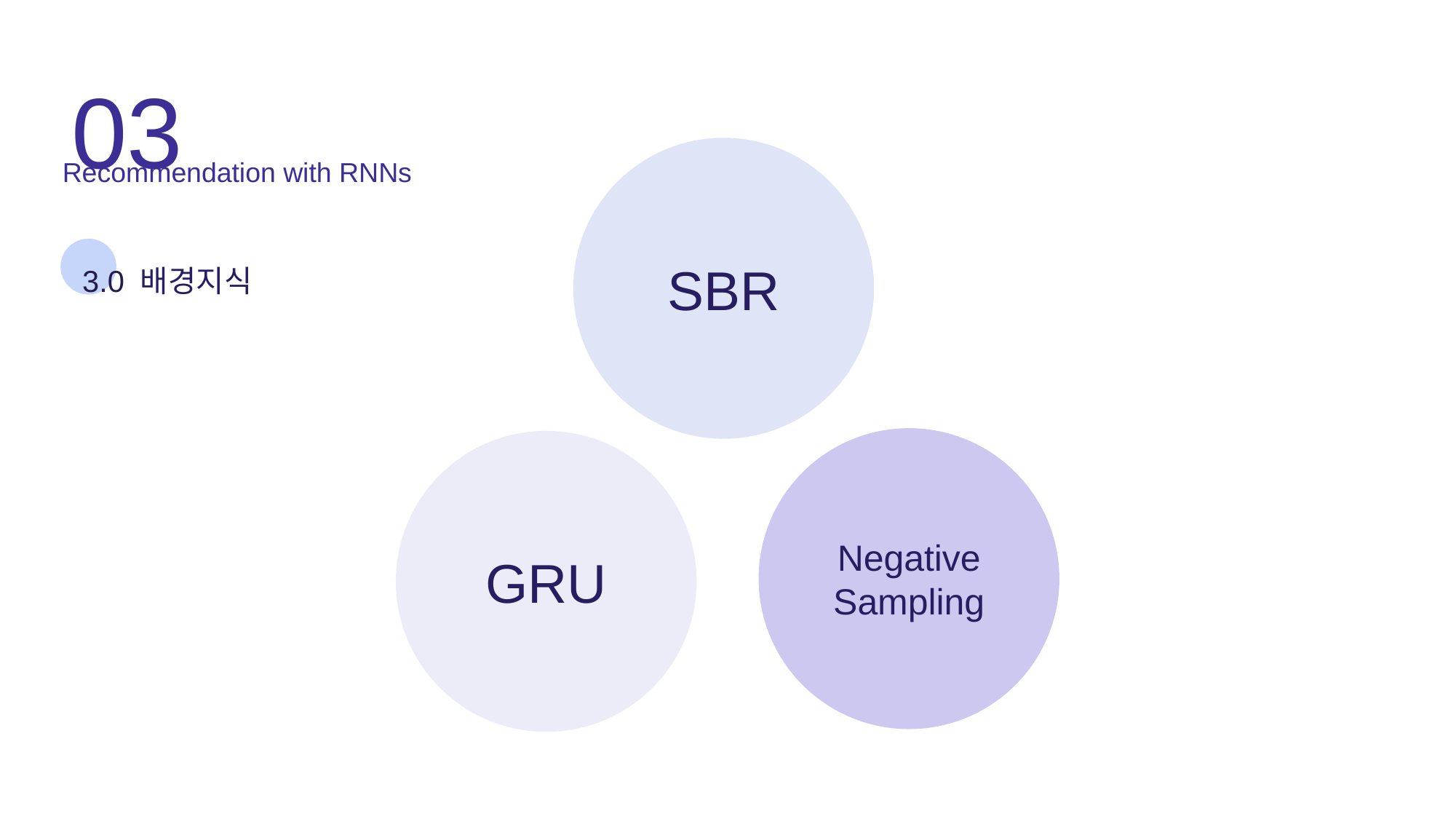

03
SBR
Negative
Sampling
GRU
Recommendation with RNNs

3.0 배경지식